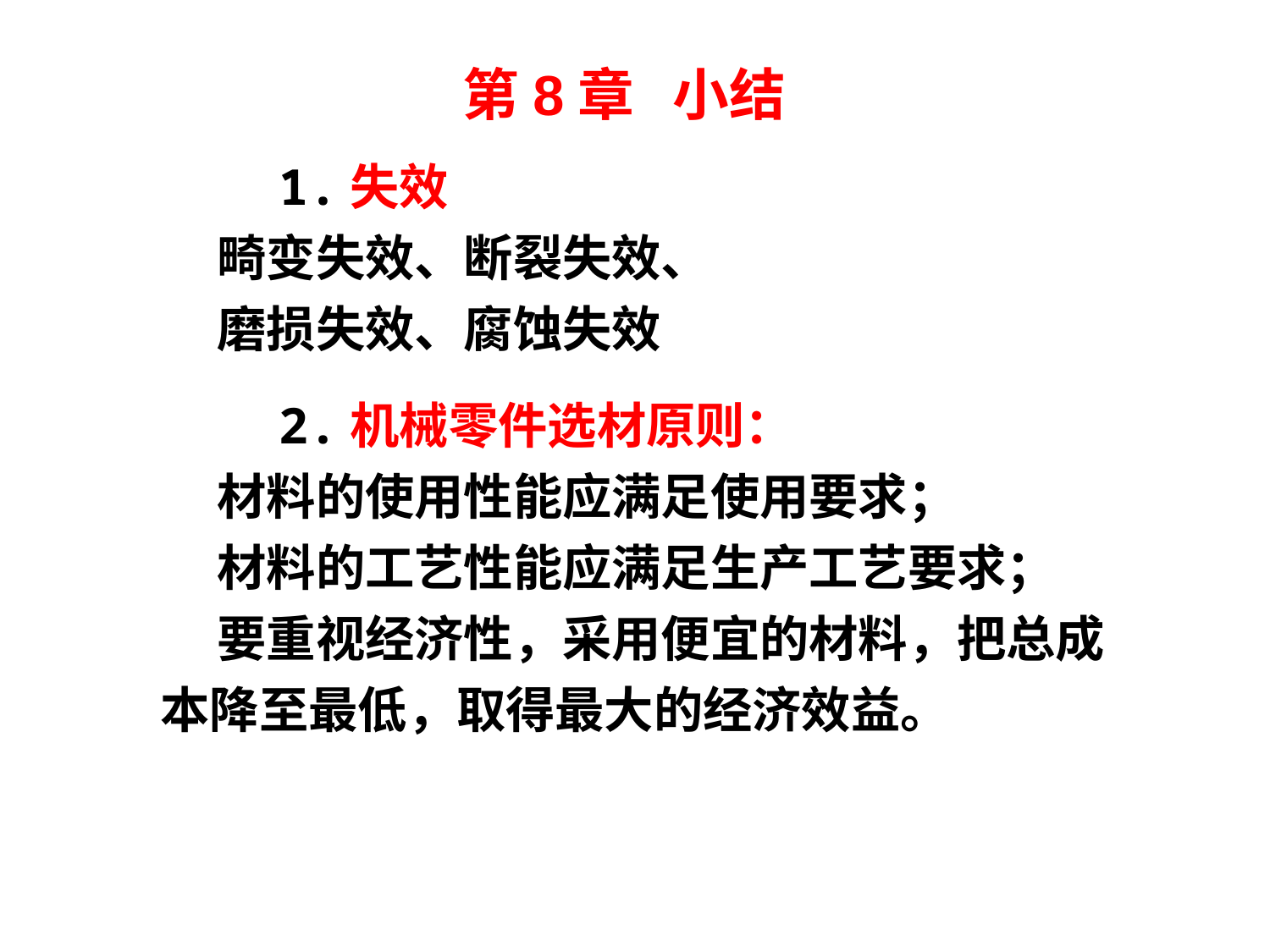

第8章   小结
    1.失效
    畸变失效、断裂失效、
    磨损失效、腐蚀失效

    2.机械零件选材原则：
    材料的使用性能应满足使用要求；
    材料的工艺性能应满足生产工艺要求；
    要重视经济性，采用便宜的材料，把总成本降至最低，取得最大的经济效益。